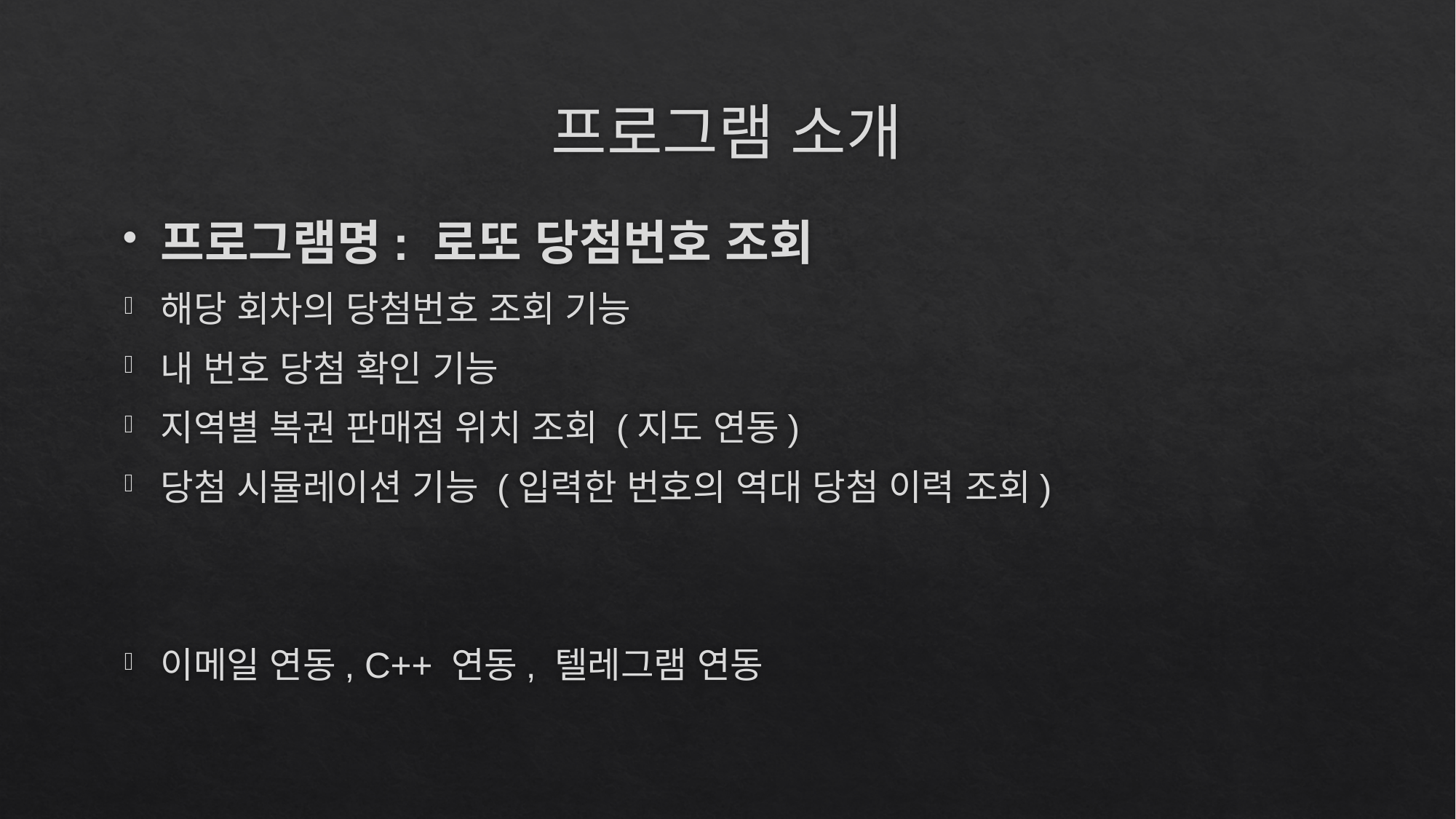

# 프로그램 소개
프로그램명: 로또 당첨번호 조회
해당 회차의 당첨번호 조회 기능
내 번호 당첨 확인 기능
지역별 복권 판매점 위치 조회 (지도 연동)
당첨 시뮬레이션 기능 (입력한 번호의 역대 당첨 이력 조회)

이메일 연동, C++ 연동, 텔레그램 연동